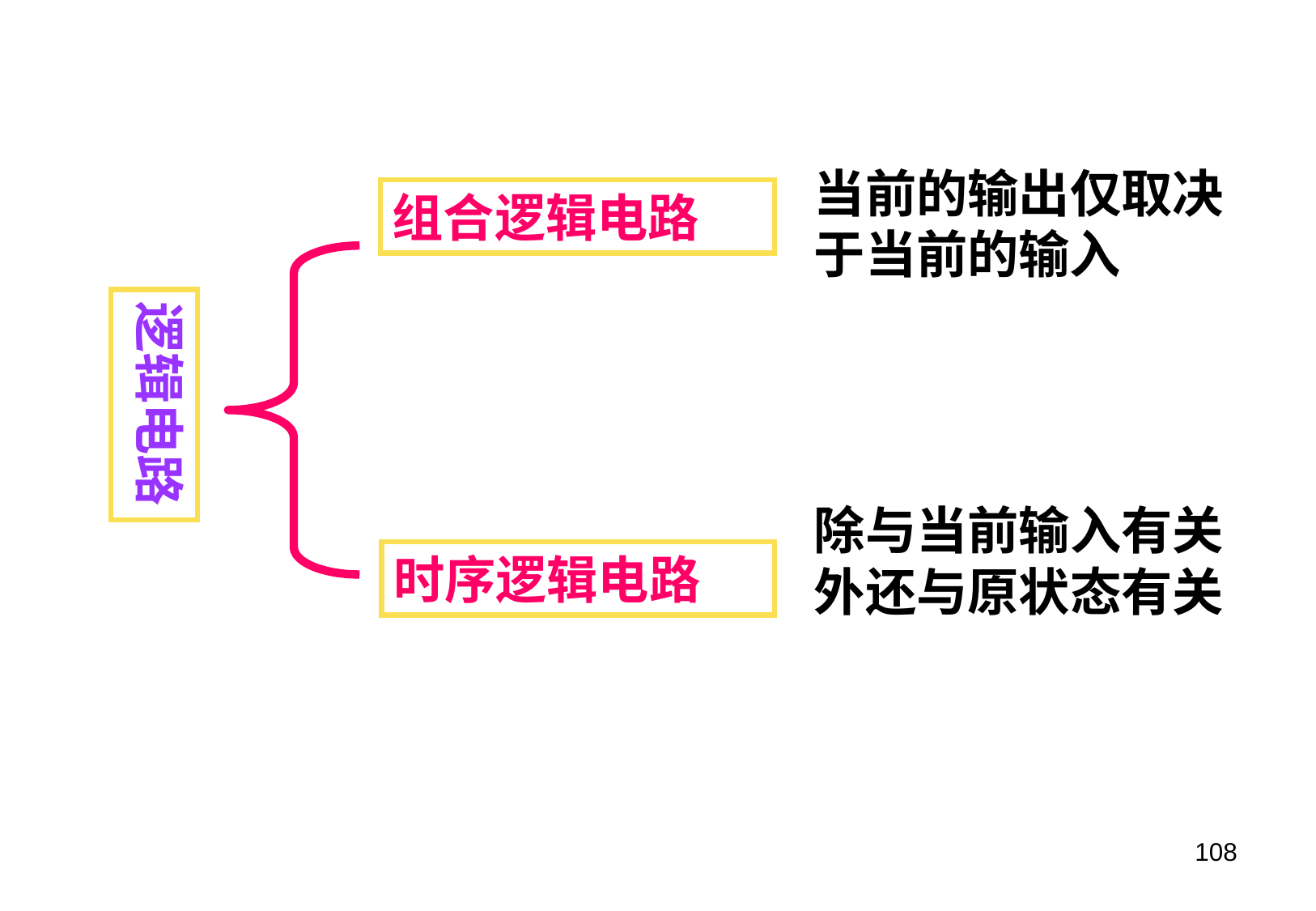

当前的输出仅取决于当前的输入
组合逻辑电路

逻辑电路
除与当前输入有关外还与原状态有关
时序逻辑电路
108